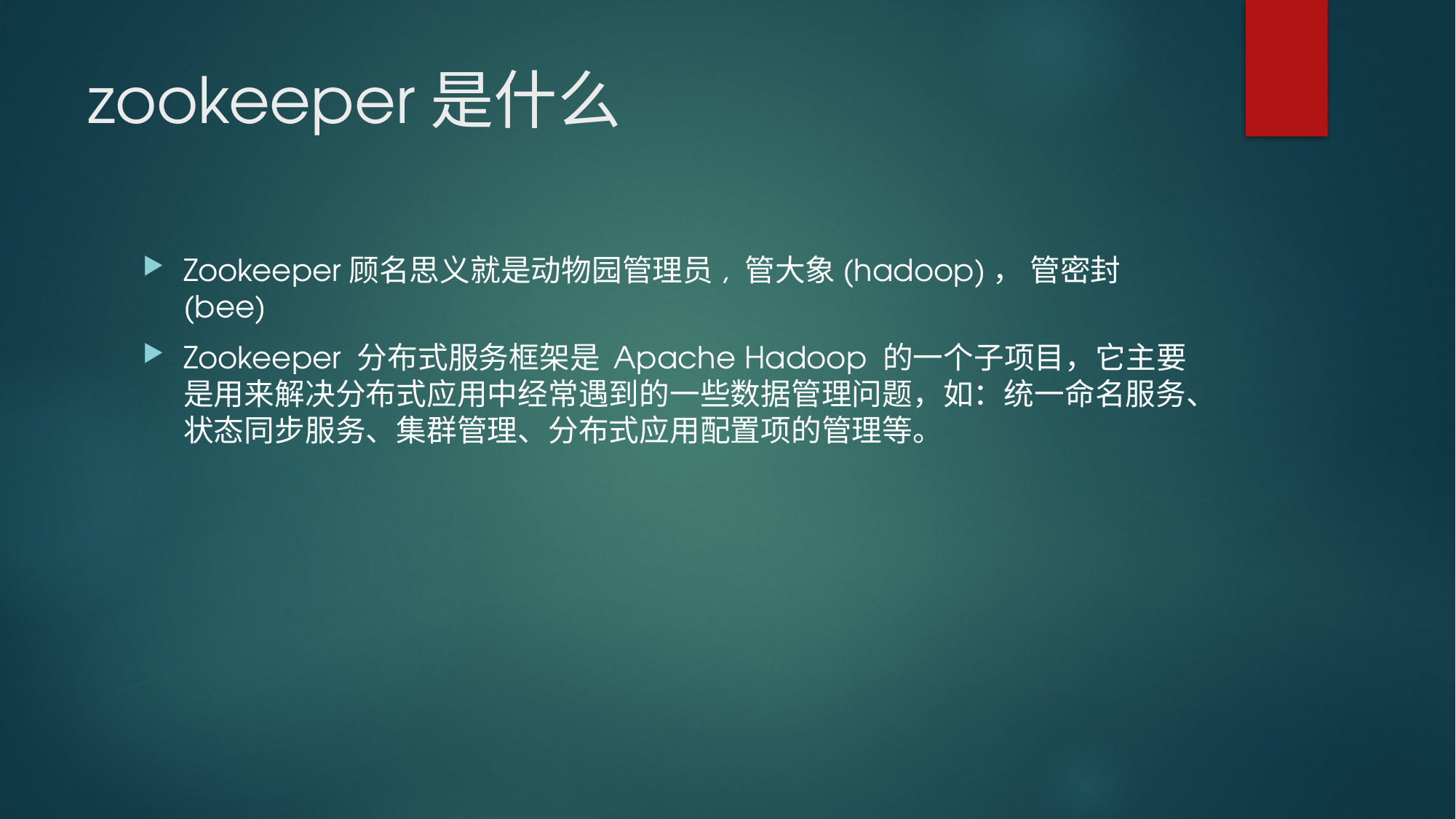

# zookeeper是什么
Zookeeper顾名思义就是动物园管理员, 管大象(hadoop)， 管密封(bee)
Zookeeper 分布式服务框架是 Apache Hadoop 的一个子项目，它主要是用来解决分布式应用中经常遇到的一些数据管理问题，如：统一命名服务、状态同步服务、集群管理、分布式应用配置项的管理等。